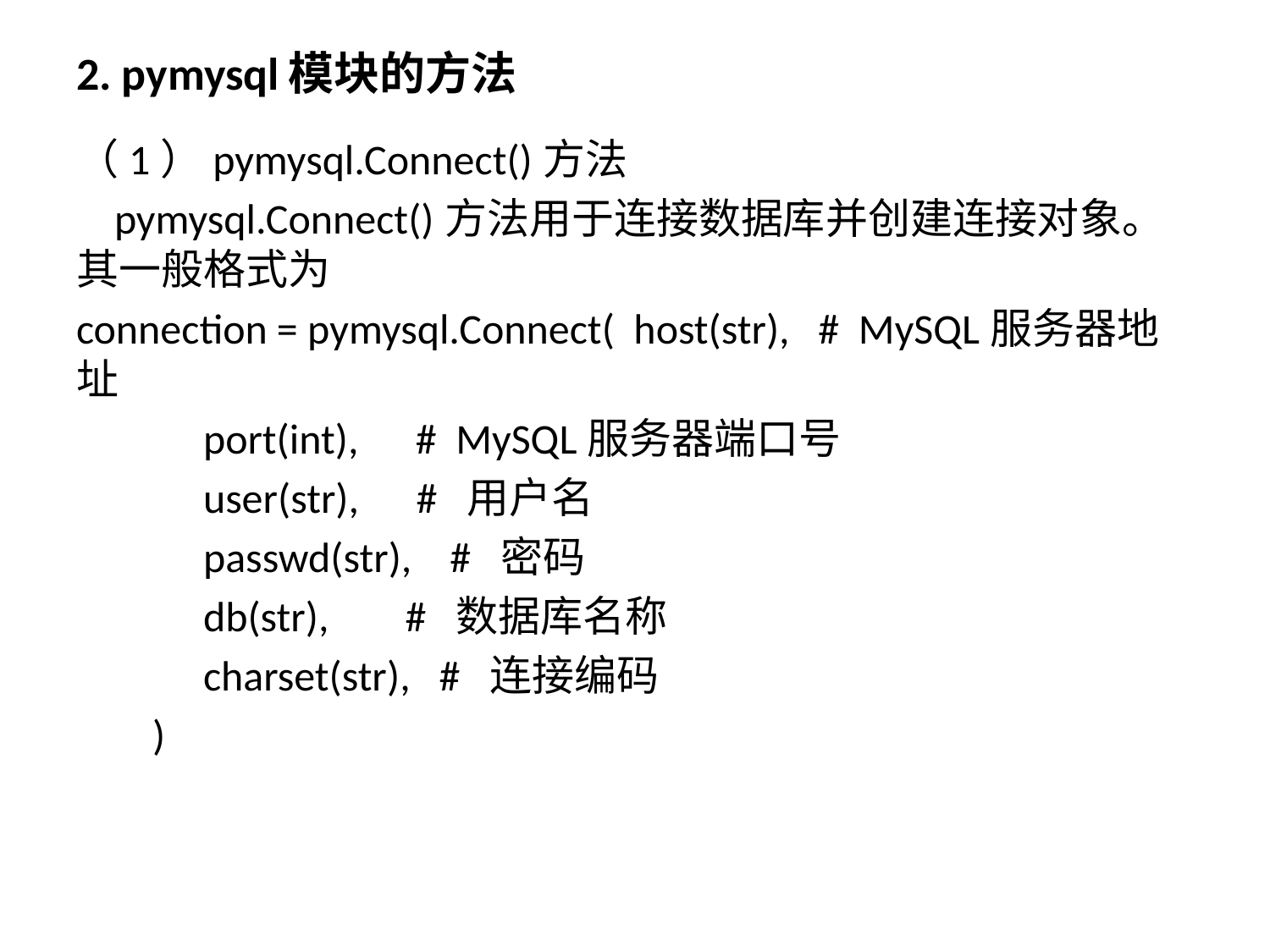

# 2. pymysql模块的方法
（1）pymysql.Connect()方法
    pymysql.Connect()方法用于连接数据库并创建连接对象。其一般格式为
connection = pymysql.Connect(  host(str),   #  MySQL服务器地址
	port(int),      #  MySQL服务器端口号
	user(str),      #  用户名
	passwd(str),    #  密码
	db(str),        #  数据库名称
	charset(str),   #  连接编码
        )